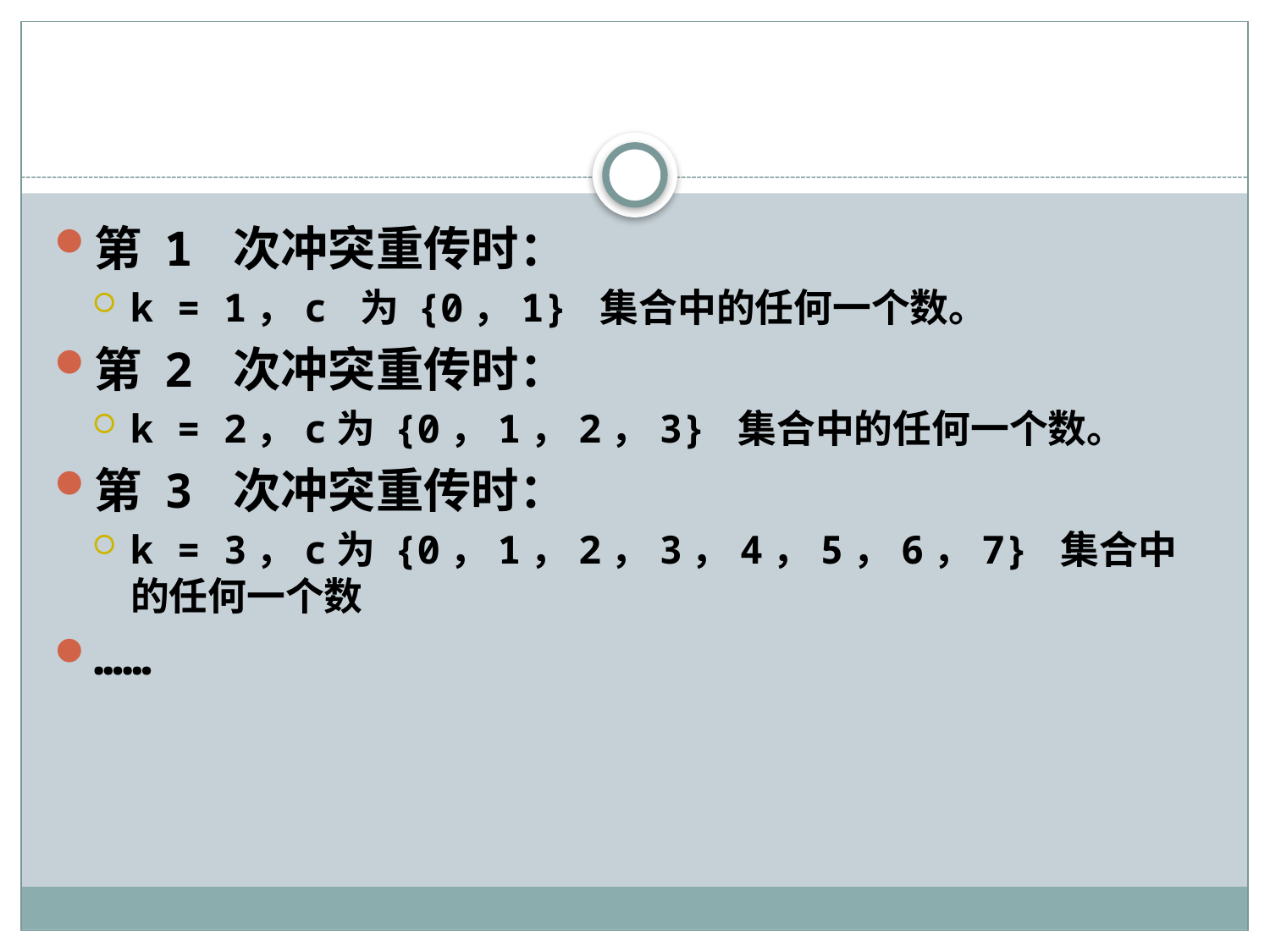

#
第 1 次冲突重传时：
k = 1，c 为 {0，1} 集合中的任何一个数。
第 2 次冲突重传时：
k = 2，c为 {0，1，2，3} 集合中的任何一个数。
第 3 次冲突重传时：
k = 3，c为 {0，1，2，3，4，5，6，7} 集合中的任何一个数
……